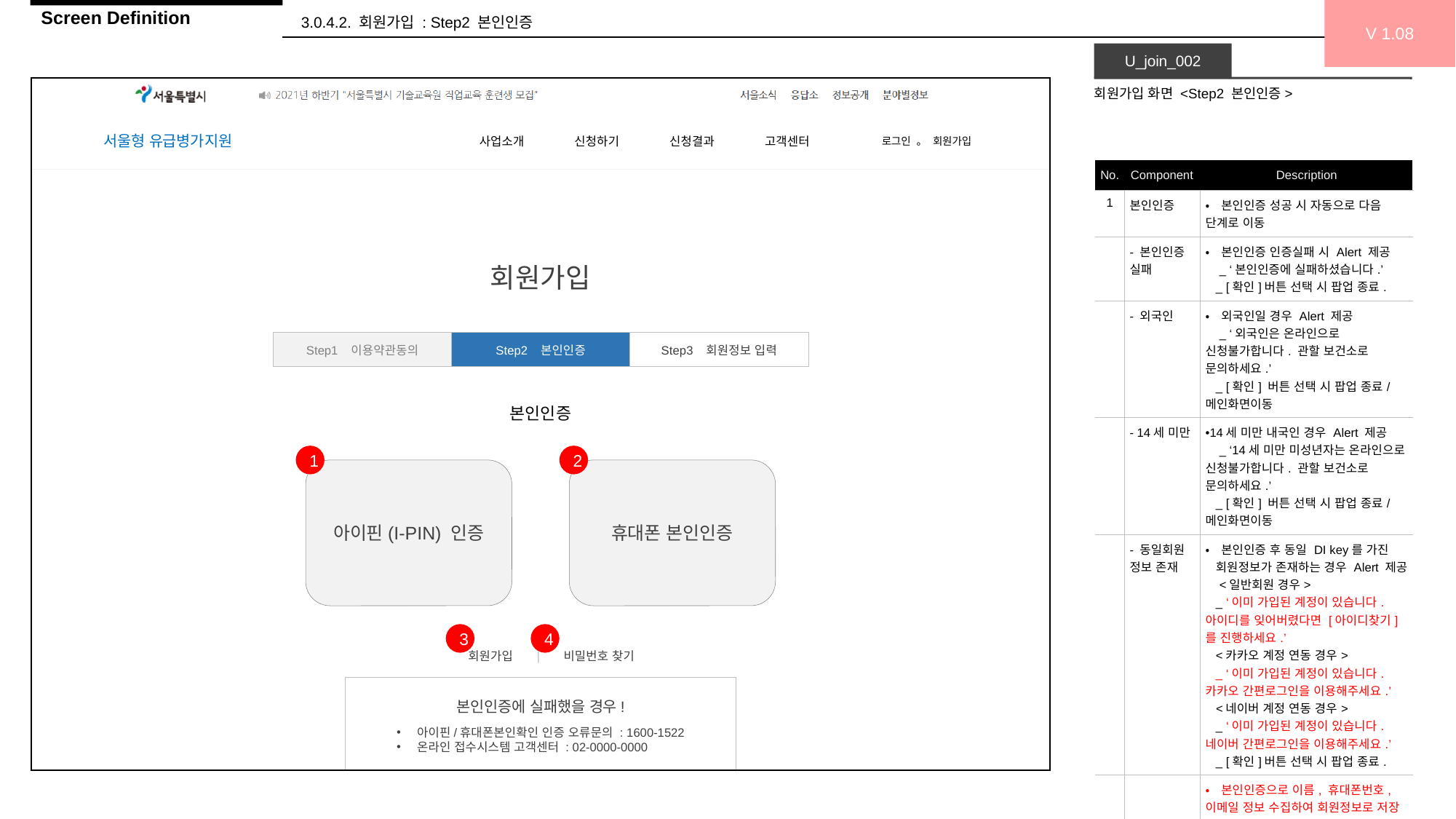

V 1.08
Screen Definition
3.0.4.2. 회원가입 : Step2 본인인증
U_join_002

회원가입 화면 <Step2 본인인증>
| No. | Component | Description |
| --- | --- | --- |
| 1 | 본인인증 | •본인인증 성공 시 자동으로 다음 단계로 이동 |
|  | - 본인인증 실패 | •본인인증 인증실패 시 Alert 제공 \_ ‘본인인증에 실패하셨습니다.’ \_ [확인]버튼 선택 시 팝업 종료. |
|  | - 외국인 | •외국인일 경우 Alert 제공 \_ ‘외국인은 온라인으로 신청불가합니다. 관할 보건소로 문의하세요.’ \_ [확인] 버튼 선택 시 팝업 종료/메인화면이동 |
|  | - 14세 미만 | •14세 미만 내국인 경우 Alert 제공 \_ ‘14세 미만 미성년자는 온라인으로 신청불가합니다. 관할 보건소로 문의하세요.’ \_ [확인] 버튼 선택 시 팝업 종료/메인화면이동 |
|  | - 동일회원 정보 존재 | •본인인증 후 동일 DI key를 가진 회원정보가 존재하는 경우 Alert 제공 <일반회원 경우> \_ ‘이미 가입된 계정이 있습니다. 아이디를 잊어버렸다면 [아이디찾기]를 진행하세요.’ <카카오 계정 연동 경우> \_ ‘이미 가입된 계정이 있습니다. 카카오 간편로그인을 이용해주세요.’ <네이버 계정 연동 경우> \_ ‘이미 가입된 계정이 있습니다. 네이버 간편로그인을 이용해주세요.’ \_ [확인]버튼 선택 시 팝업 종료. |
|  |  | •본인인증으로 이름, 휴대폰번호, 이메일 정보 수집하여 회원정보로 저장 |
회원가입
| Step1 이용약관동의 | Step2 본인인증 | Step3 회원정보 입력 |
| --- | --- | --- |
본인인증
1
2
아이핀(I-PIN) 인증
휴대폰 본인인증
3
4
회원가입      |      비밀번호 찾기

본인인증에 실패했을 경우!
아이핀/휴대폰본인확인 인증 오류문의 : 1600-1522
온라인 접수시스템 고객센터 : 02-0000-0000